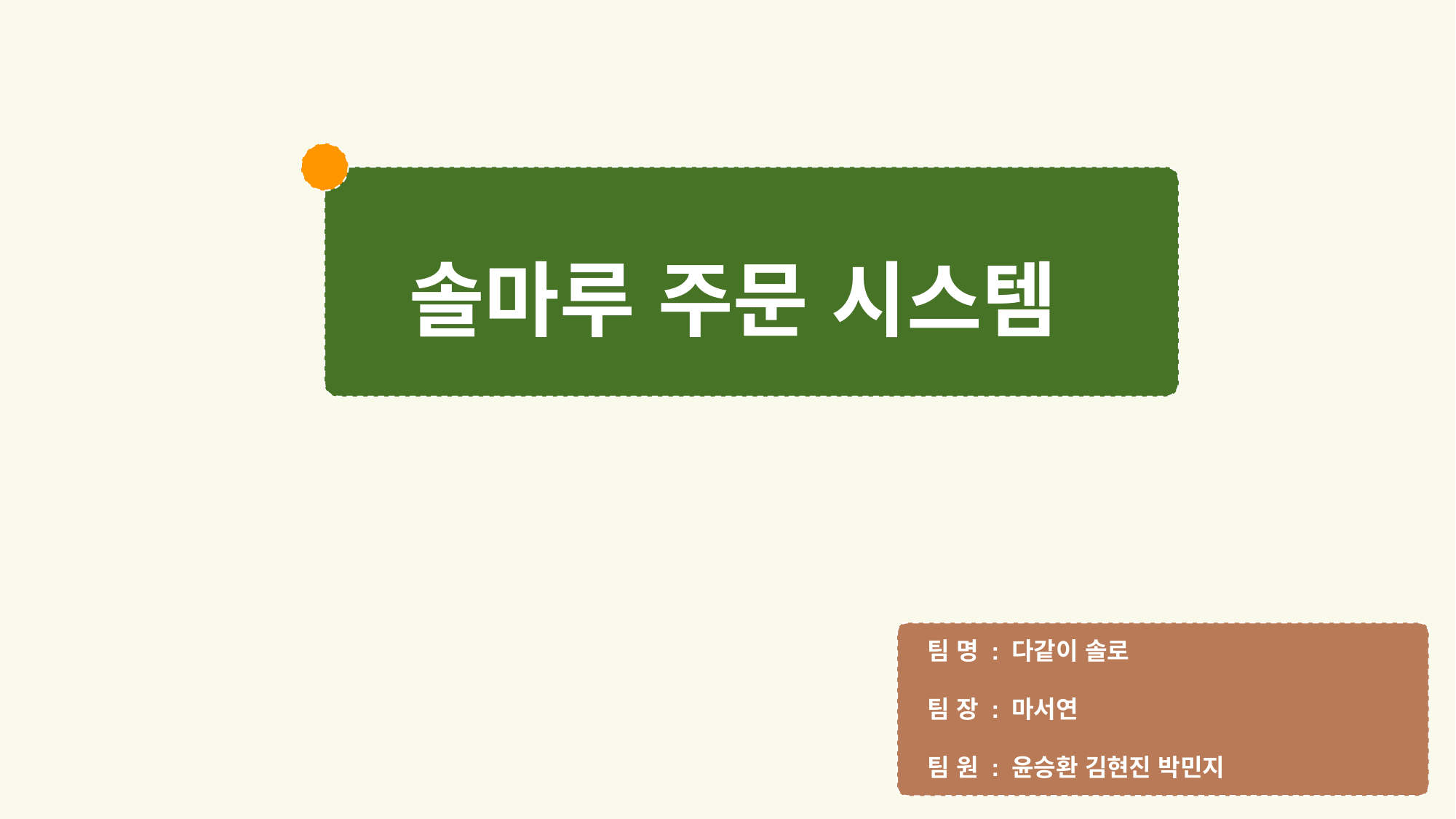

솔마루 주문 시스템

팀 명 : 다같이 솔로

팀 장 : 마서연

팀 원 : 윤승환 김현진 박민지